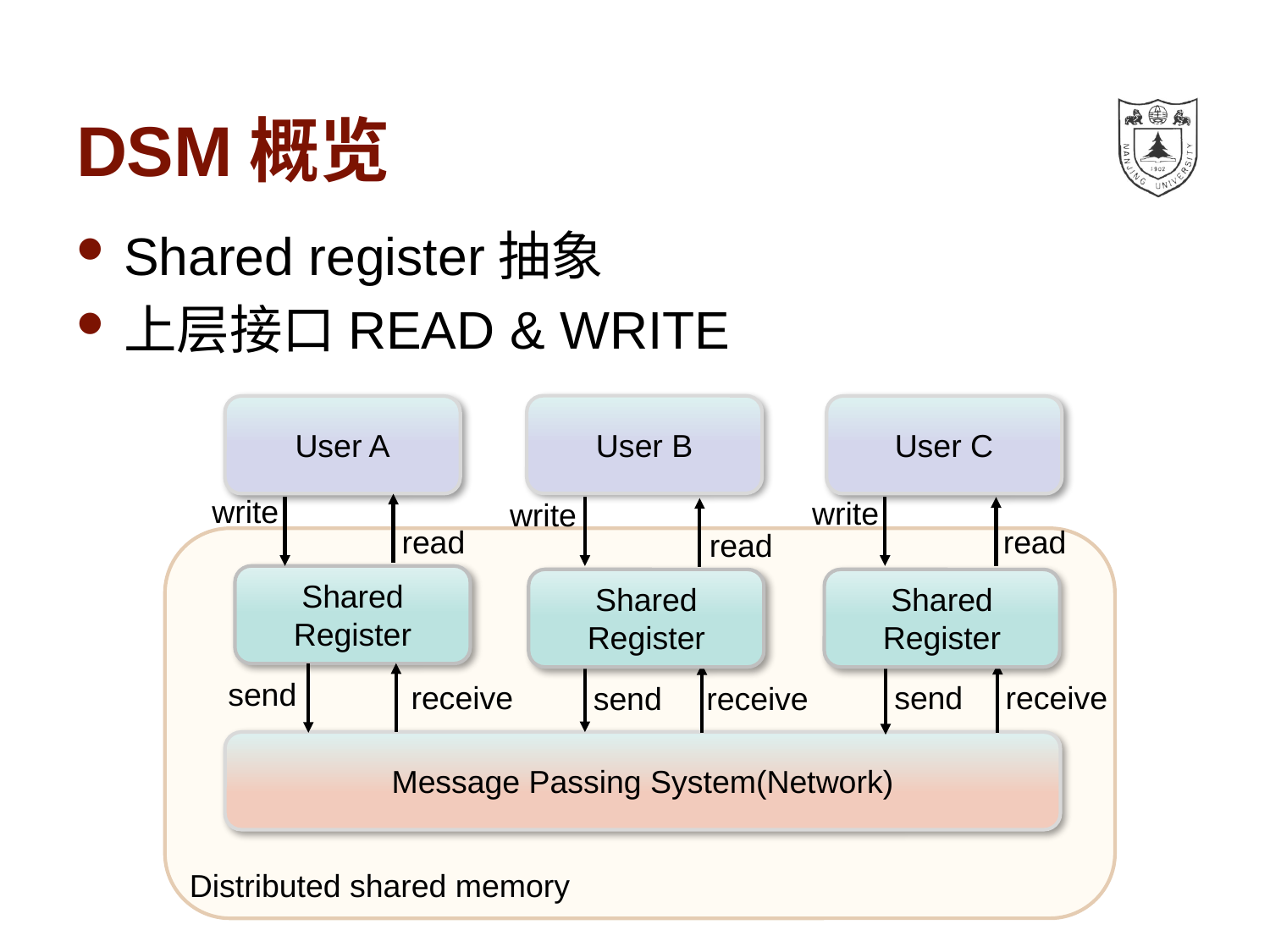

# DSM概览
Shared register抽象
上层接口read & write
User B
User A
User C
write
write
write
read
read
read

Shared Register
Shared Register
Shared Register
send
receive
receive
send
receive
send
Message Passing System(Network)
Distributed shared memory